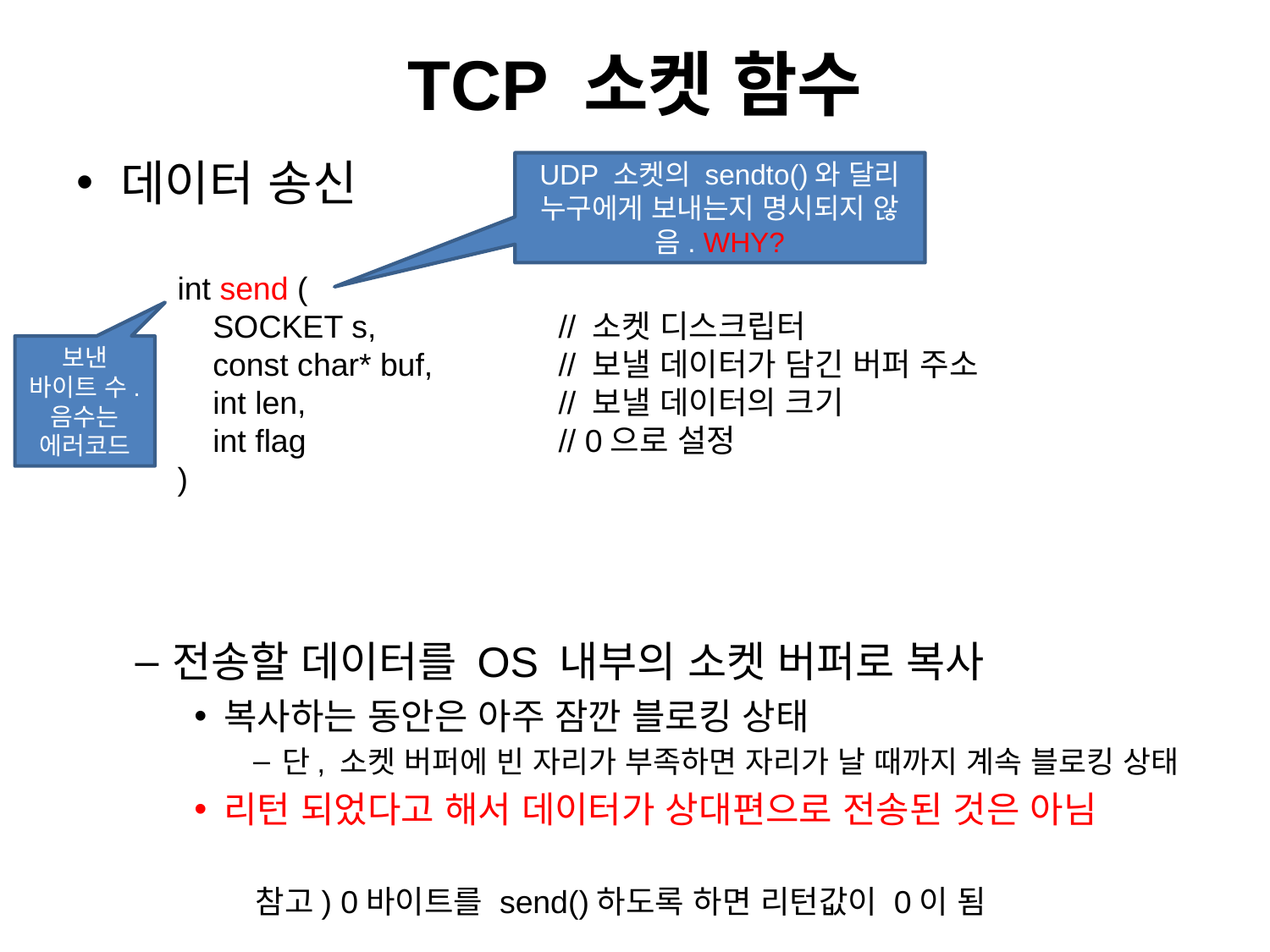

# TCP 소켓 함수
데이터 송신

전송할 데이터를 OS 내부의 소켓 버퍼로 복사
복사하는 동안은 아주 잠깐 블로킹 상태
단, 소켓 버퍼에 빈 자리가 부족하면 자리가 날 때까지 계속 블로킹 상태
리턴 되었다고 해서 데이터가 상대편으로 전송된 것은 아님
UDP 소켓의 sendto()와 달리 누구에게 보내는지 명시되지 않음. WHY?
int send (
    SOCKET s,		// 소켓 디스크립터
    const char* buf,	// 보낼 데이터가 담긴 버퍼 주소
    int len,		// 보낼 데이터의 크기
    int flag		// 0으로 설정
)
보낸
바이트 수.
음수는
에러코드
참고) 0바이트를 send()하도록 하면 리턴값이 0이 됨